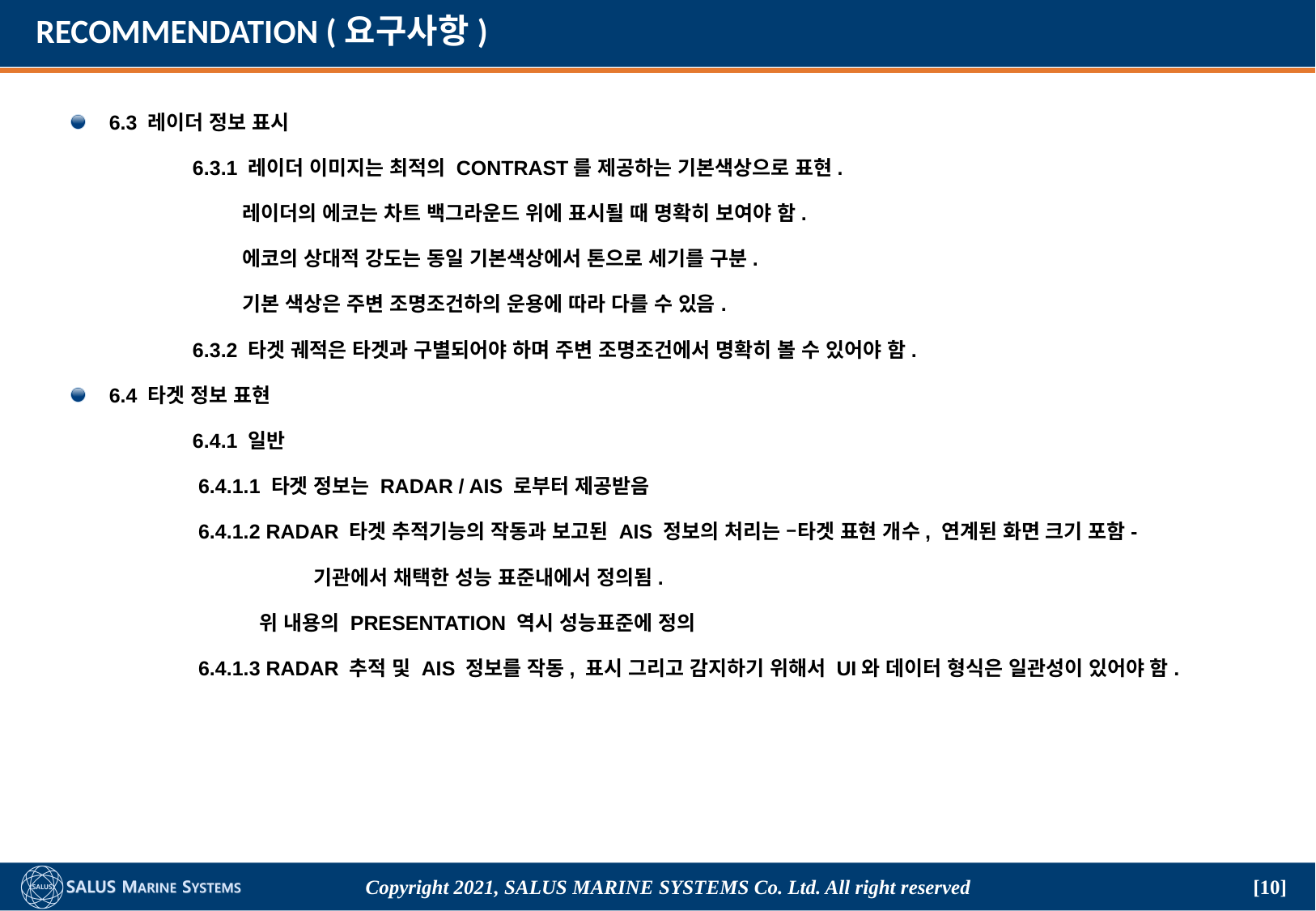

# RECOMMENDATION (요구사항)
6.3 레이더 정보 표시
	6.3.1 레이더 이미지는 최적의 CONTRAST를 제공하는 기본색상으로 표현.
	        레이더의 에코는 차트 백그라운드 위에 표시될 때 명확히 보여야 함.
	        에코의 상대적 강도는 동일 기본색상에서 톤으로 세기를 구분.
	        기본 색상은 주변 조명조건하의 운용에 따라 다를 수 있음.
	6.3.2 타겟 궤적은 타겟과 구별되어야 하며 주변 조명조건에서 명확히 볼 수 있어야 함.
6.4 타겟 정보 표현
	6.4.1 일반
	 6.4.1.1 타겟 정보는 RADAR / AIS 로부터 제공받음
	 6.4.1.2 RADAR 타겟 추적기능의 작동과 보고된 AIS 정보의 처리는 –타겟 표현 개수, 연계된 화면 크기 포함-
		기관에서 채택한 성능 표준내에서 정의됨.
	           위 내용의 PRESENTATION 역시 성능표준에 정의
	 6.4.1.3 RADAR 추적 및 AIS 정보를 작동, 표시 그리고 감지하기 위해서 UI와 데이터 형식은 일관성이 있어야 함.

Copyright 2021, SALUS Marine Systems Co. Ltd. All right reserved
[10]